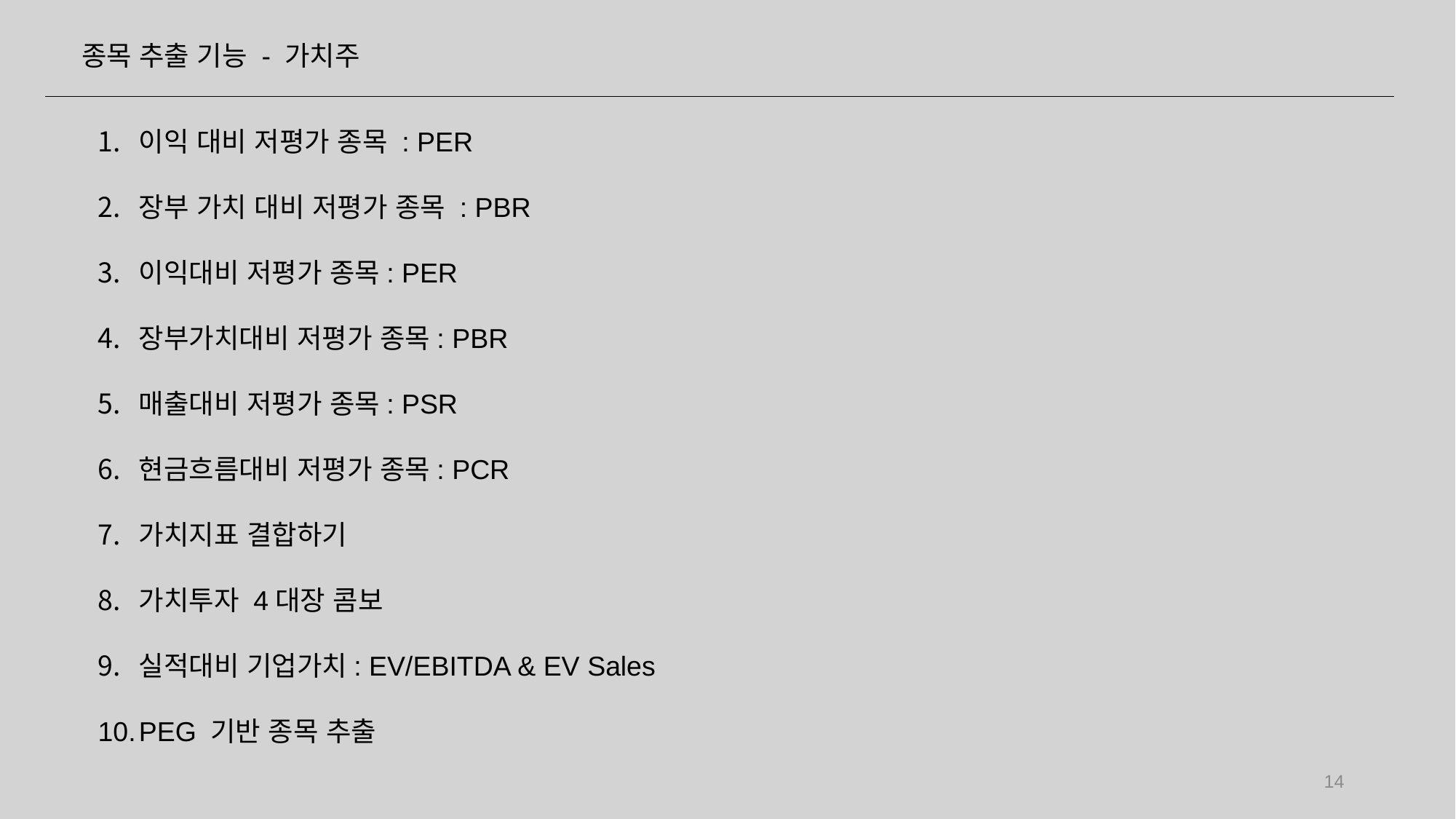

종목 추출 기능 - 가치주
이익 대비 저평가 종목 : PER

장부 가치 대비 저평가 종목 : PBR

이익대비 저평가 종목: PER

장부가치대비 저평가 종목: PBR

매출대비 저평가 종목: PSR

현금흐름대비 저평가 종목: PCR

가치지표 결합하기

가치투자 4대장 콤보

실적대비 기업가치: EV/EBITDA & EV Sales

PEG 기반 종목 추출
14